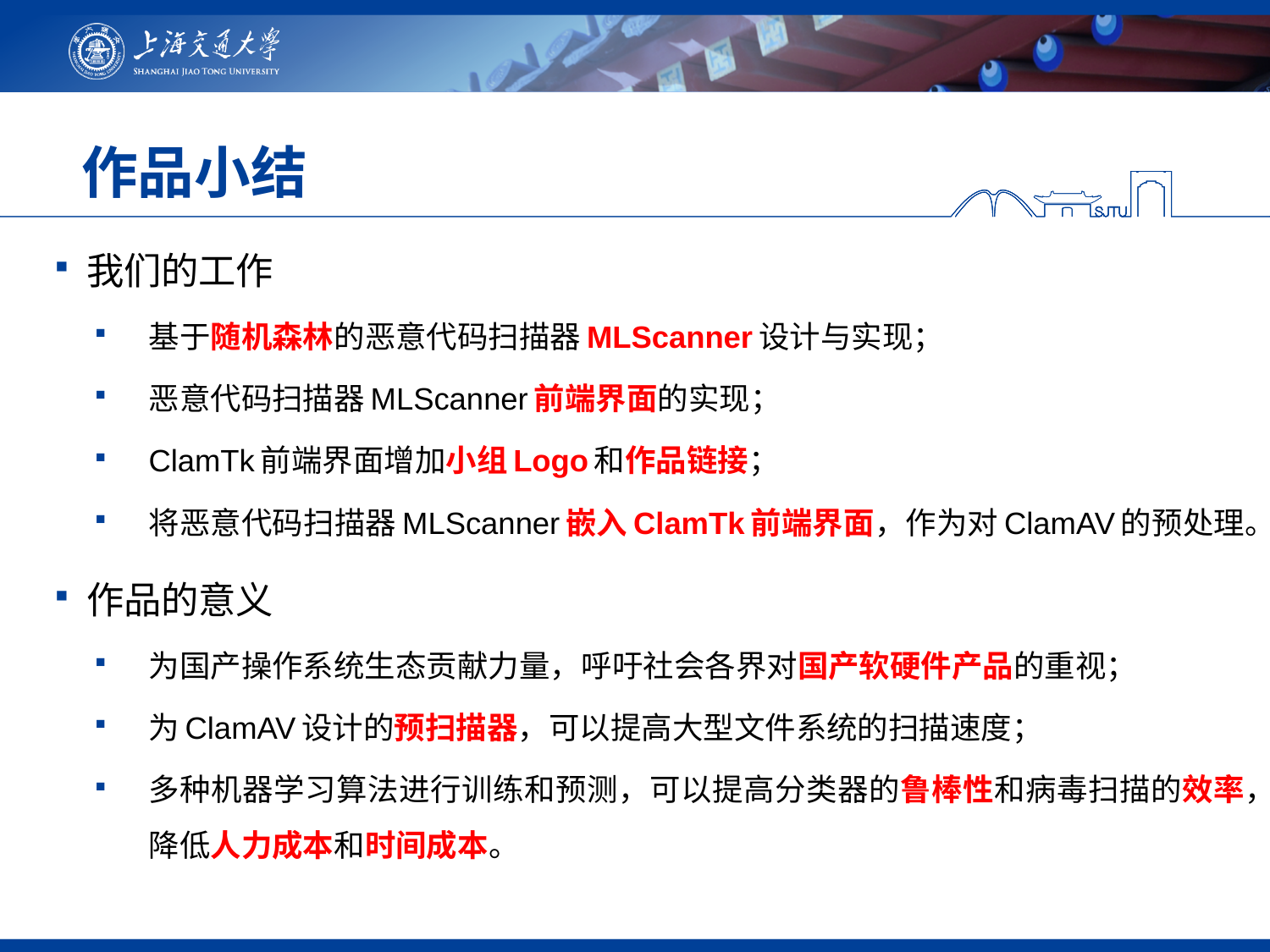

# 作品小结
我们的工作
基于随机森林的恶意代码扫描器MLScanner设计与实现；
恶意代码扫描器MLScanner前端界面的实现；
ClamTk前端界面增加小组Logo和作品链接；
将恶意代码扫描器MLScanner嵌入ClamTk前端界面，作为对ClamAV的预处理。
作品的意义
为国产操作系统生态贡献力量，呼吁社会各界对国产软硬件产品的重视；
为ClamAV设计的预扫描器，可以提高大型文件系统的扫描速度；
多种机器学习算法进行训练和预测，可以提高分类器的鲁棒性和病毒扫描的效率，降低人力成本和时间成本。